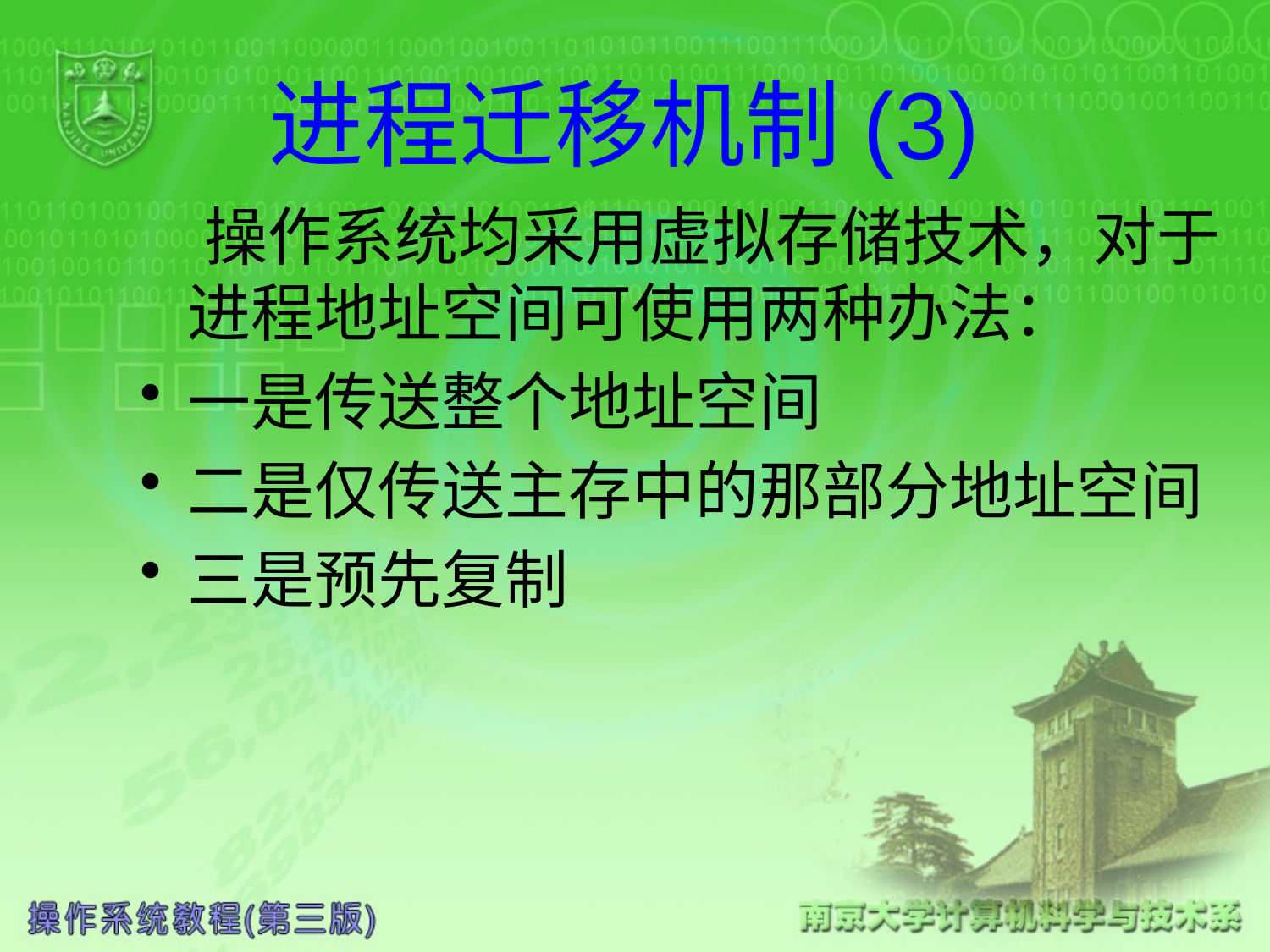

# 进程迁移机制(3)
    操作系统均采用虚拟存储技术，对于进程地址空间可使用两种办法：
一是传送整个地址空间
二是仅传送主存中的那部分地址空间
三是预先复制